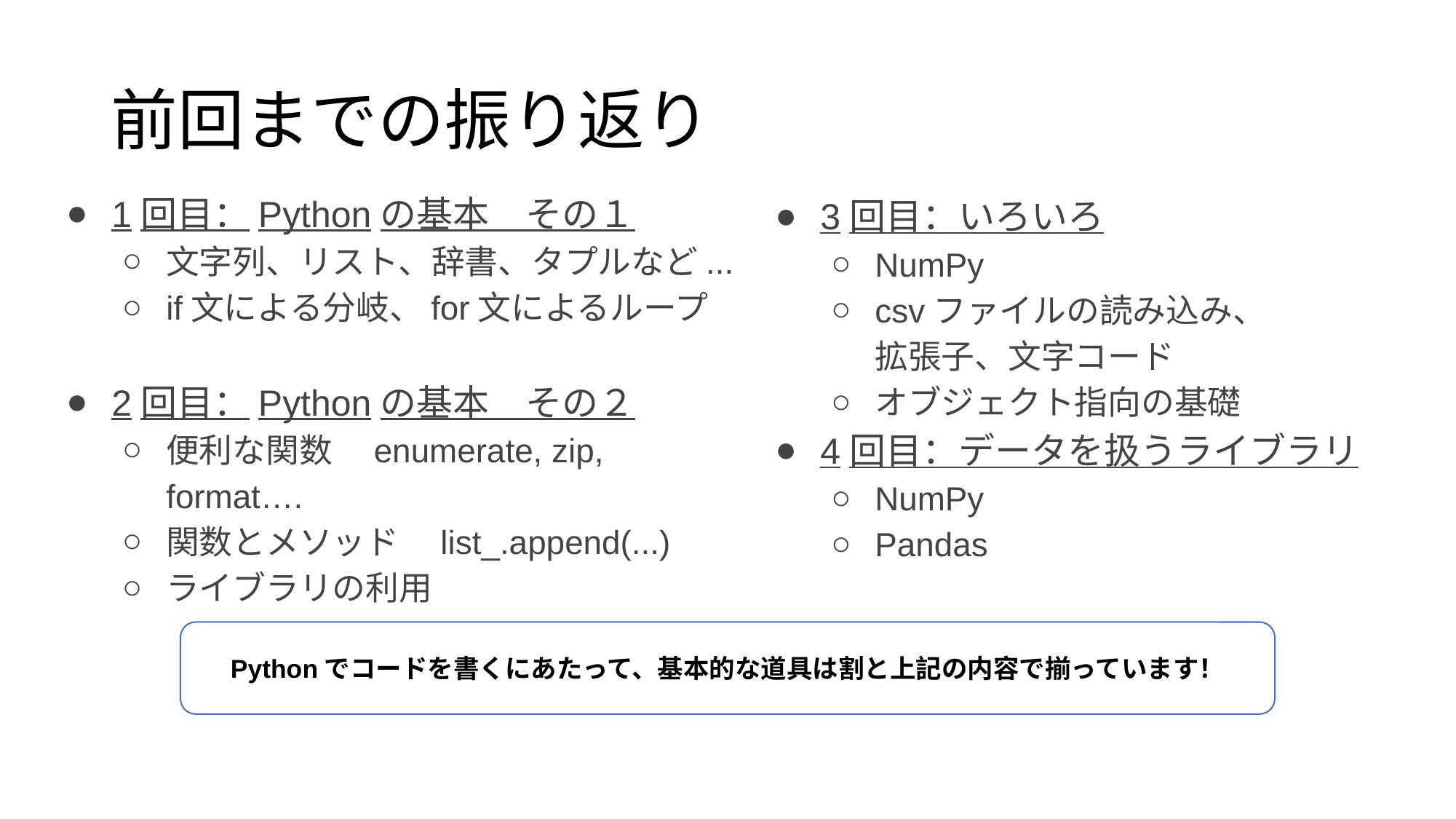

# 前回までの振り返り
1回目：Pythonの基本　その１
文字列、リスト、辞書、タプルなど...
if文による分岐、for文によるループ
2回目：Pythonの基本　その２
便利な関数　enumerate, zip, format….
関数とメソッド　list_.append(...)
ライブラリの利用
3回目：いろいろ
NumPy
csvファイルの読み込み、
拡張子、文字コード
オブジェクト指向の基礎
4回目：データを扱うライブラリ
NumPy
Pandas
Pythonでコードを書くにあたって、基本的な道具は割と上記の内容で揃っています！